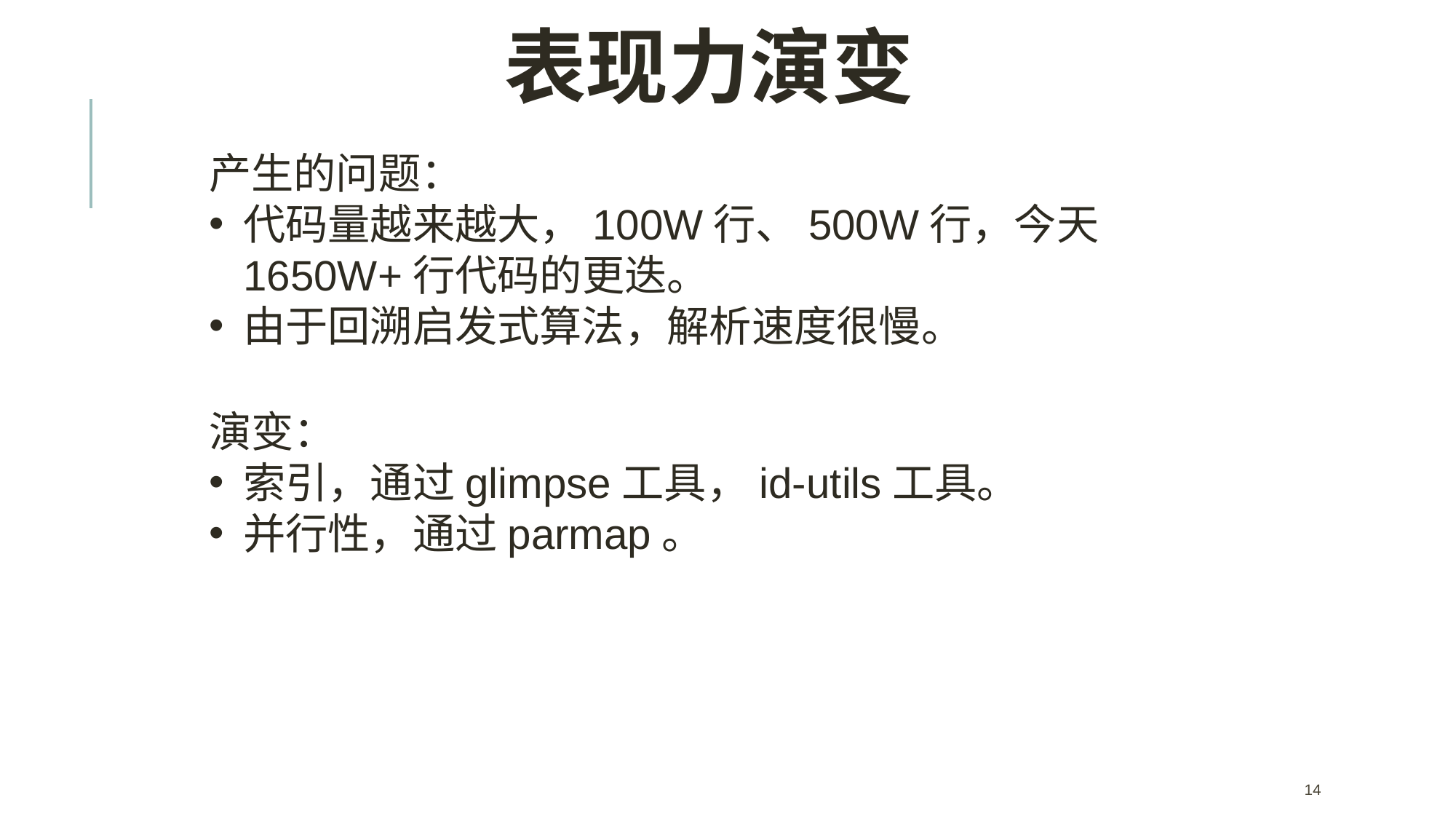

表现力演变
产生的问题：
代码量越来越大，100W行、500W行，今天1650W+行代码的更迭。
由于回溯启发式算法，解析速度很慢。
演变：
索引，通过glimpse工具，id-utils工具。
并行性，通过parmap。
14